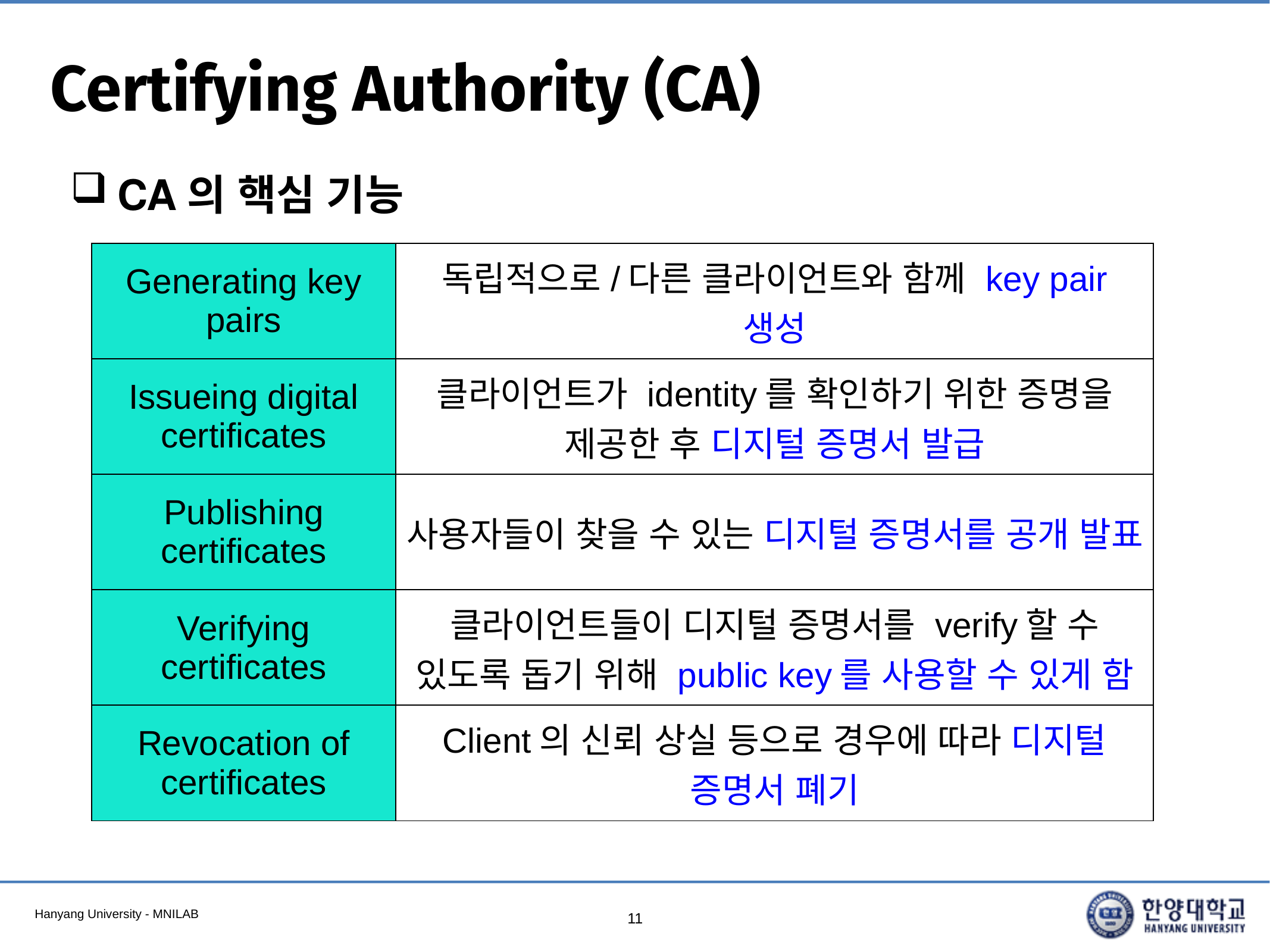

# Certifying Authority (CA)
CA의 핵심 기능
| Generating key pairs | 독립적으로/다른 클라이언트와 함께 key pair 생성 |
| --- | --- |
| Issueing digital certificates | 클라이언트가 identity를 확인하기 위한 증명을 제공한 후 디지털 증명서 발급 |
| Publishing certificates | 사용자들이 찾을 수 있는 디지털 증명서를 공개 발표 |
| Verifying certificates | 클라이언트들이 디지털 증명서를 verify할 수 있도록 돕기 위해 public key를 사용할 수 있게 함 |
| Revocation of certificates | Client의 신뢰 상실 등으로 경우에 따라 디지털 증명서 폐기 |
11